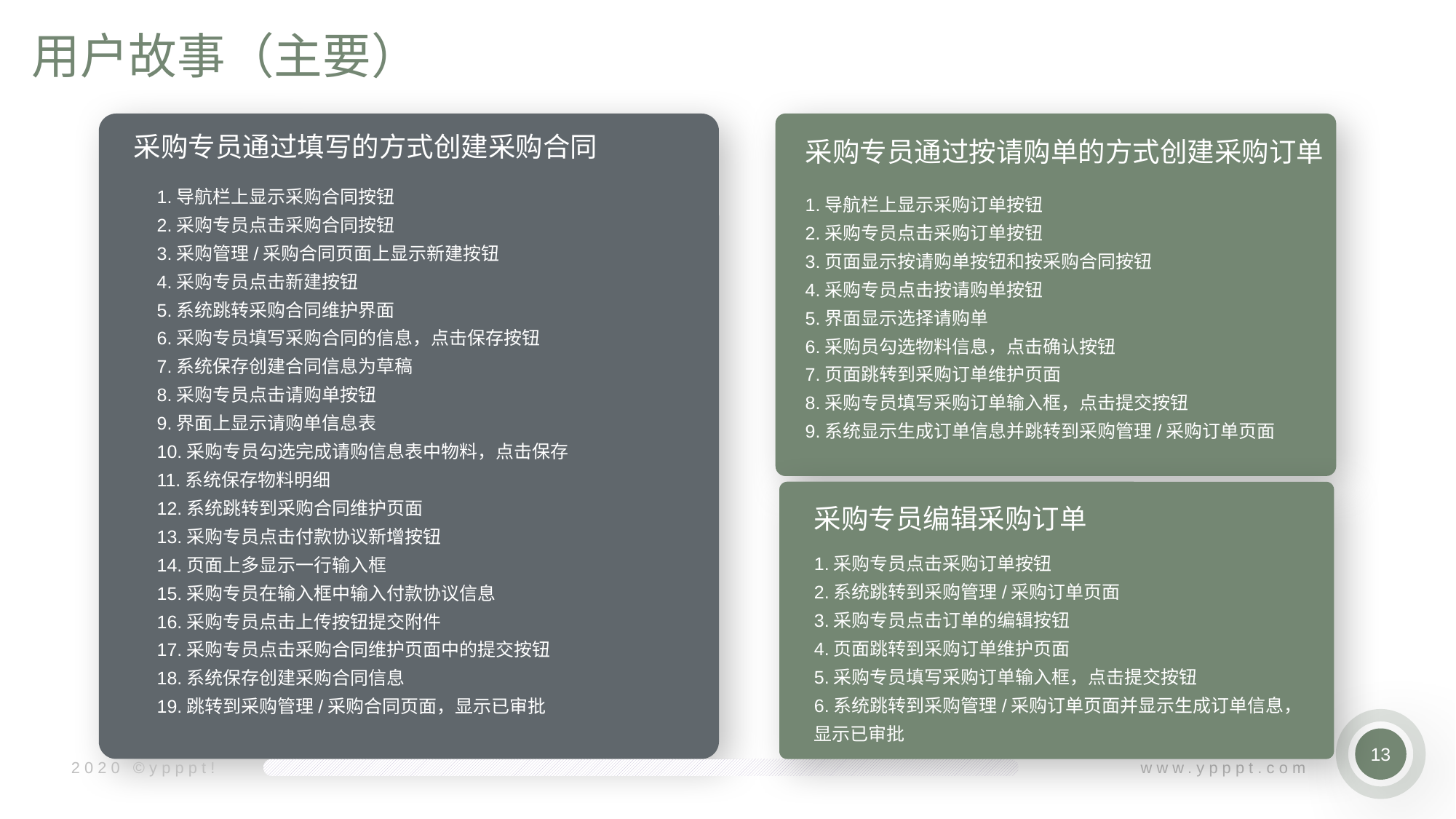

用户故事（主要）

采购专员通过按请购单的方式创建采购订单
采购专员通过填写的方式创建采购合同
采购专员通过点击的方式保存创建采购合同
1.导航栏上显示采购合同按钮
2.采购专员点击采购合同按钮
3.采购管理/采购合同页面上显示新建按钮
4.采购专员点击新建按钮
5.系统跳转采购合同维护界面
6.采购专员填写采购合同的信息，点击保存按钮
7.系统保存创建合同信息为草稿
8.采购专员点击请购单按钮
9.界面上显示请购单信息表
10.采购专员勾选完成请购信息表中物料，点击保存
11.系统保存物料明细
12.系统跳转到采购合同维护页面
13.采购专员点击付款协议新增按钮
14.页面上多显示一行输入框
15.采购专员在输入框中输入付款协议信息
16.采购专员点击上传按钮提交附件
17.采购专员点击采购合同维护页面中的提交按钮
18.系统保存创建采购合同信息
19.跳转到采购管理/采购合同页面，显示已审批
1.导航栏上显示采购订单按钮
2.采购专员点击采购订单按钮
3.页面显示按请购单按钮和按采购合同按钮
4.采购专员点击按请购单按钮
5.界面显示选择请购单
6.采购员勾选物料信息，点击确认按钮
7.页面跳转到采购订单维护页面
8.采购专员填写采购订单输入框，点击提交按钮
9.系统显示生成订单信息并跳转到采购管理/采购订单页面
1.采购专员点击采购合同维护页面中的保存按钮
2.系统保存创建采购合同订单为草稿
3.跳转到采购管理/采购合同页面，显示草稿

采购专员编辑采购订单
1.采购专员点击采购订单按钮
2.系统跳转到采购管理/采购订单页面
3.采购专员点击订单的编辑按钮
4.页面跳转到采购订单维护页面
5.采购专员填写采购订单输入框，点击提交按钮
6.系统跳转到采购管理/采购订单页面并显示生成订单信息，显示已审批

13
2020 ©ypppt!
www.ypppt.com